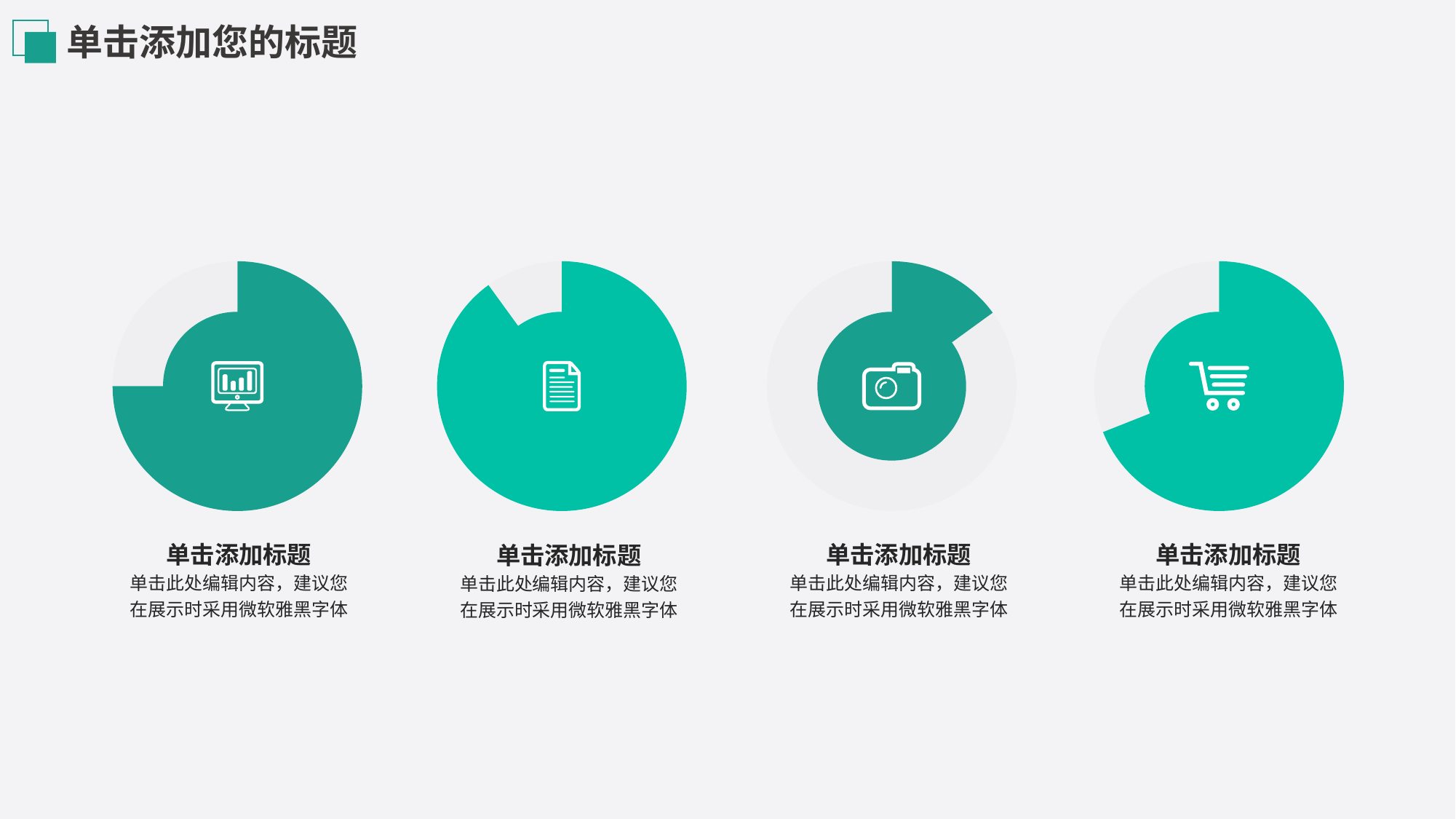

单击添加您的标题

### Chart

| Category | Sales |
|---|---|
| 1st Qtr | 75.0 |
| 2nd Qtr | 25.0 |

### Chart

| Category | Sales |
|---|---|
| 1st Qtr | 90.0 |
| 2nd Qtr | 10.0 |

### Chart

| Category | Sales |
|---|---|
| 1st Qtr | 15.0 |
| 2nd Qtr | 85.0 |

### Chart

| Category | Sales |
|---|---|
| 1st Qtr | 69.0 |
| 2nd Qtr | 31.0 |

单击添加标题
单击此处编辑内容，建议您在展示时采用微软雅黑字体
单击添加标题
单击此处编辑内容，建议您在展示时采用微软雅黑字体
单击添加标题
单击此处编辑内容，建议您在展示时采用微软雅黑字体
单击添加标题
单击此处编辑内容，建议您在展示时采用微软雅黑字体